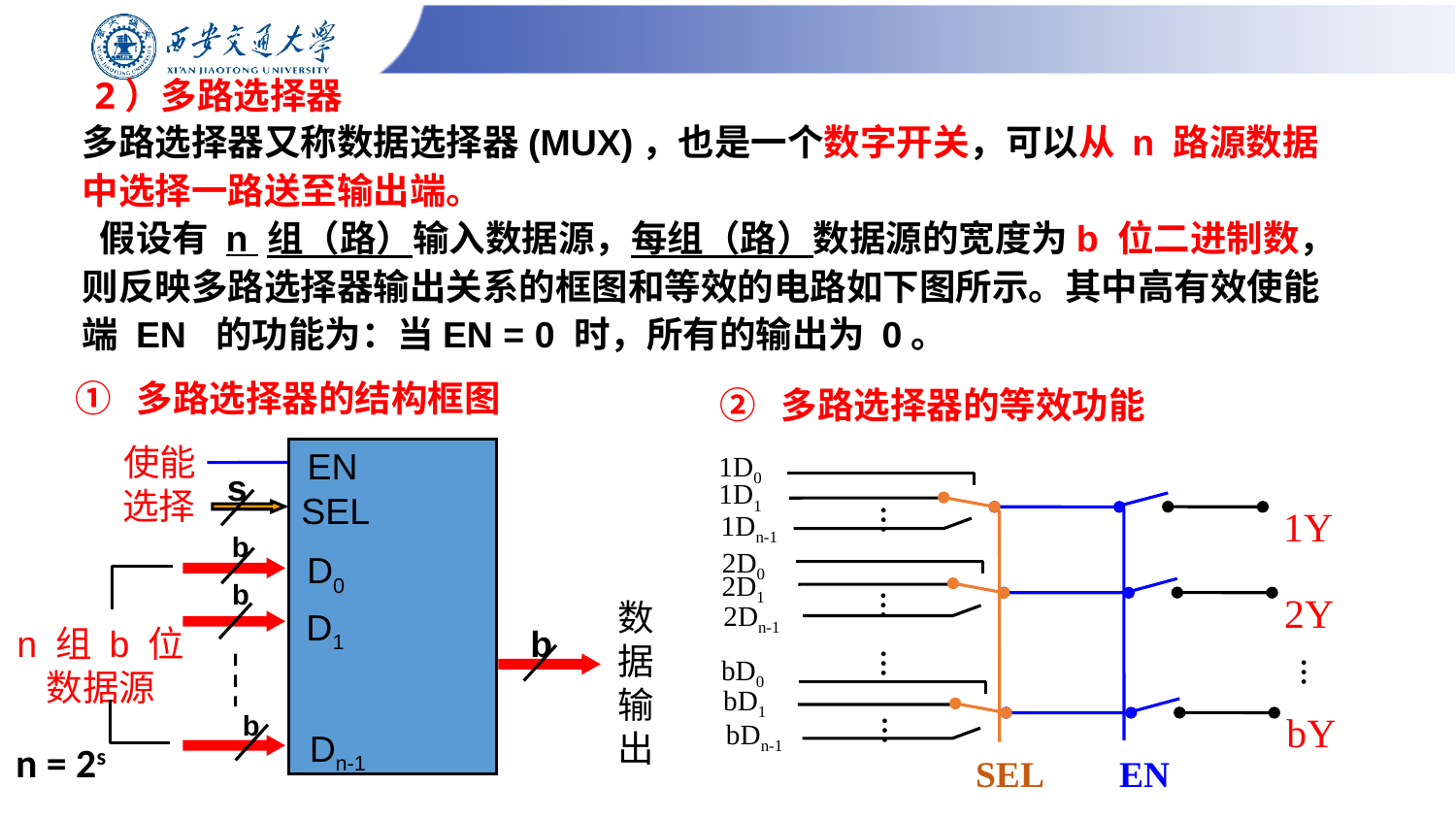

# 2）多路选择器
多路选择器又称数据选择器(MUX)，也是一个数字开关，可以从 n 路源数据中选择一路送至输出端。
 假设有 n 组（路）输入数据源，每组（路）数据源的宽度为b 位二进制数，则反映多路选择器输出关系的框图和等效的电路如下图所示。其中高有效使能端 EN  的功能为：当EN = 0 时，所有的输出为 0。
①  多路选择器的结构框图
②  多路选择器的等效功能
使能
EN

s

选择
SEL

b
D0

b
数
据
输
出
D1

b
n 组 b 位
数据源

b
Dn-1

1D0
1D1

…

1Y

1Dn-1

2D0
2D1

…

2Y

2Dn-1

…
bD0
bD1

bY
…

bDn-1

SEL
EN
…
n = 2s